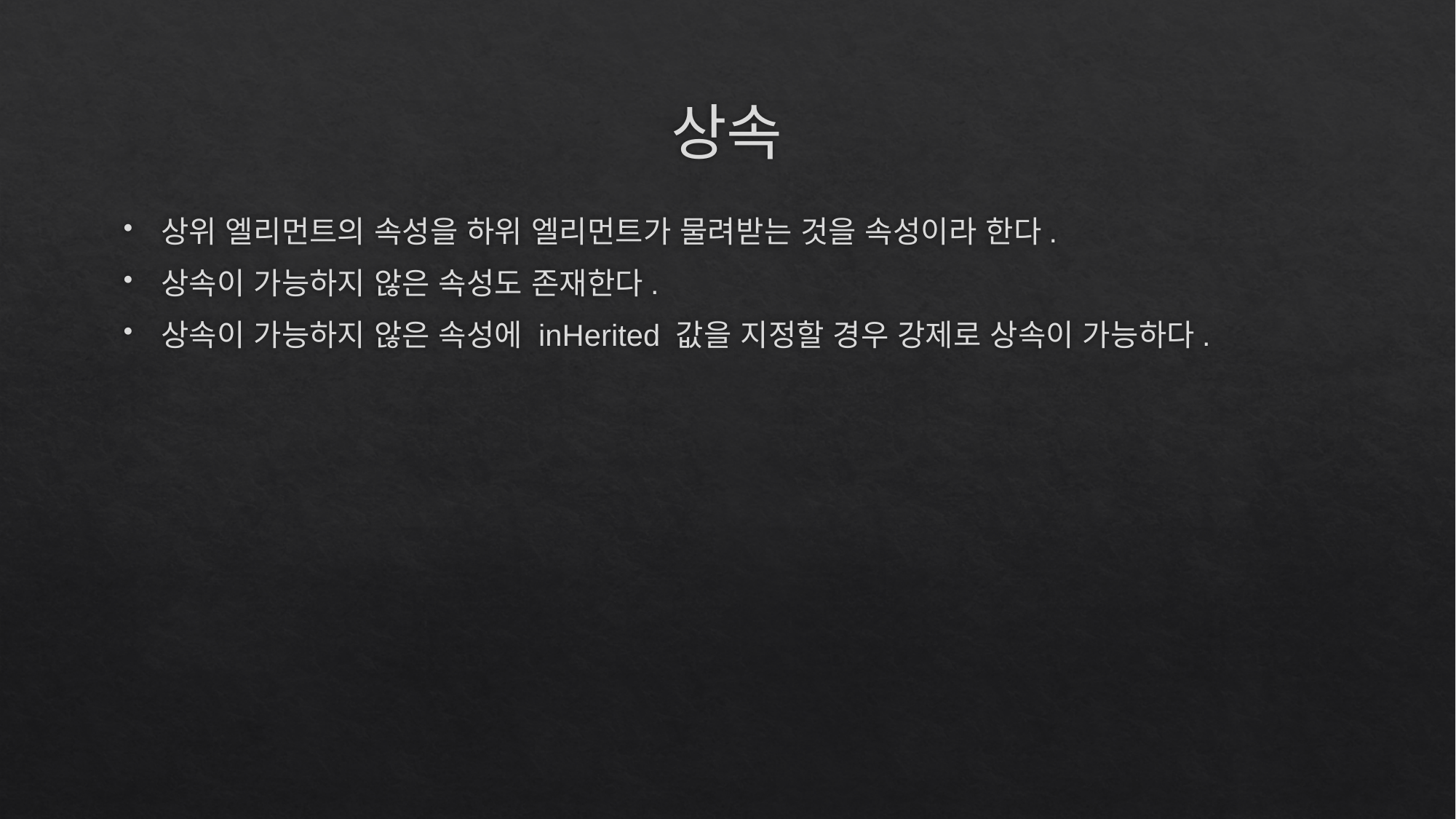

# 상속
상위 엘리먼트의 속성을 하위 엘리먼트가 물려받는 것을 속성이라 한다.
상속이 가능하지 않은 속성도 존재한다.
상속이 가능하지 않은 속성에 inHerited 값을 지정할 경우 강제로 상속이 가능하다.